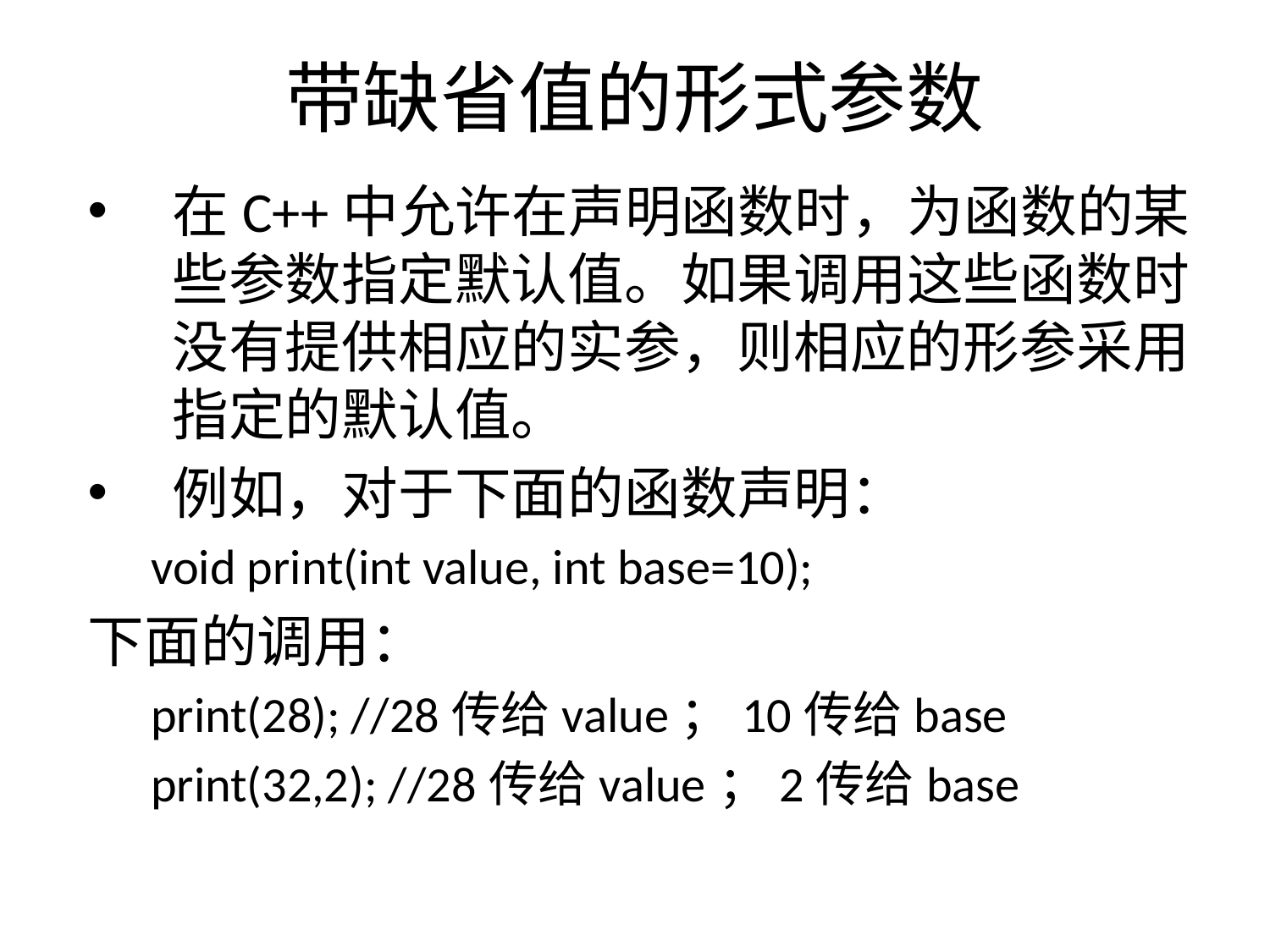

# 带缺省值的形式参数
在C++中允许在声明函数时，为函数的某些参数指定默认值。如果调用这些函数时没有提供相应的实参，则相应的形参采用指定的默认值。
例如，对于下面的函数声明：
void print(int value, int base=10);
下面的调用：
print(28); //28传给value；10传给base
print(32,2); //28传给value；2传给base